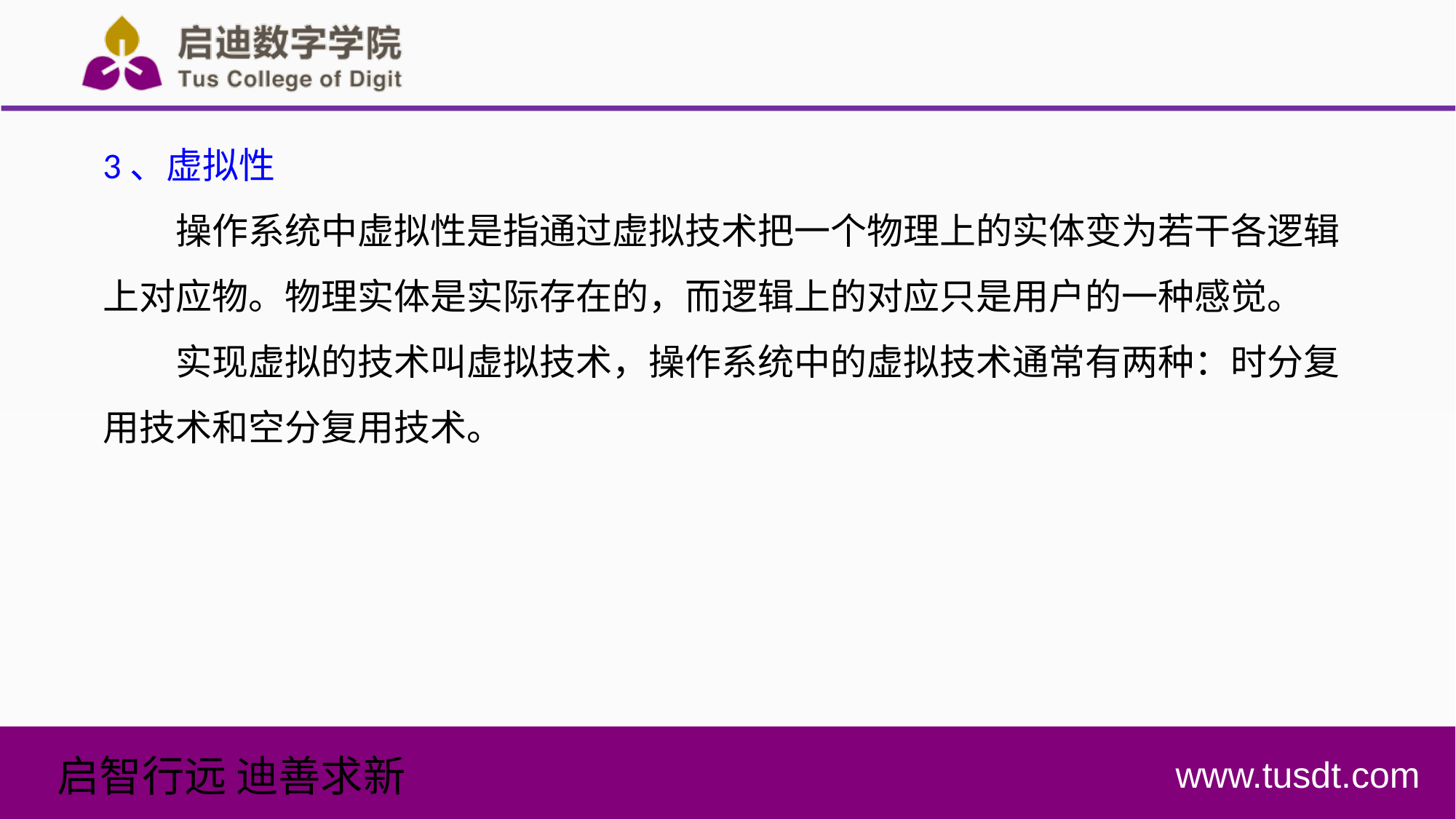

3、虚拟性
操作系统中虚拟性是指通过虚拟技术把一个物理上的实体变为若干各逻辑上对应物。物理实体是实际存在的，而逻辑上的对应只是用户的一种感觉。
实现虚拟的技术叫虚拟技术，操作系统中的虚拟技术通常有两种：时分复用技术和空分复用技术。